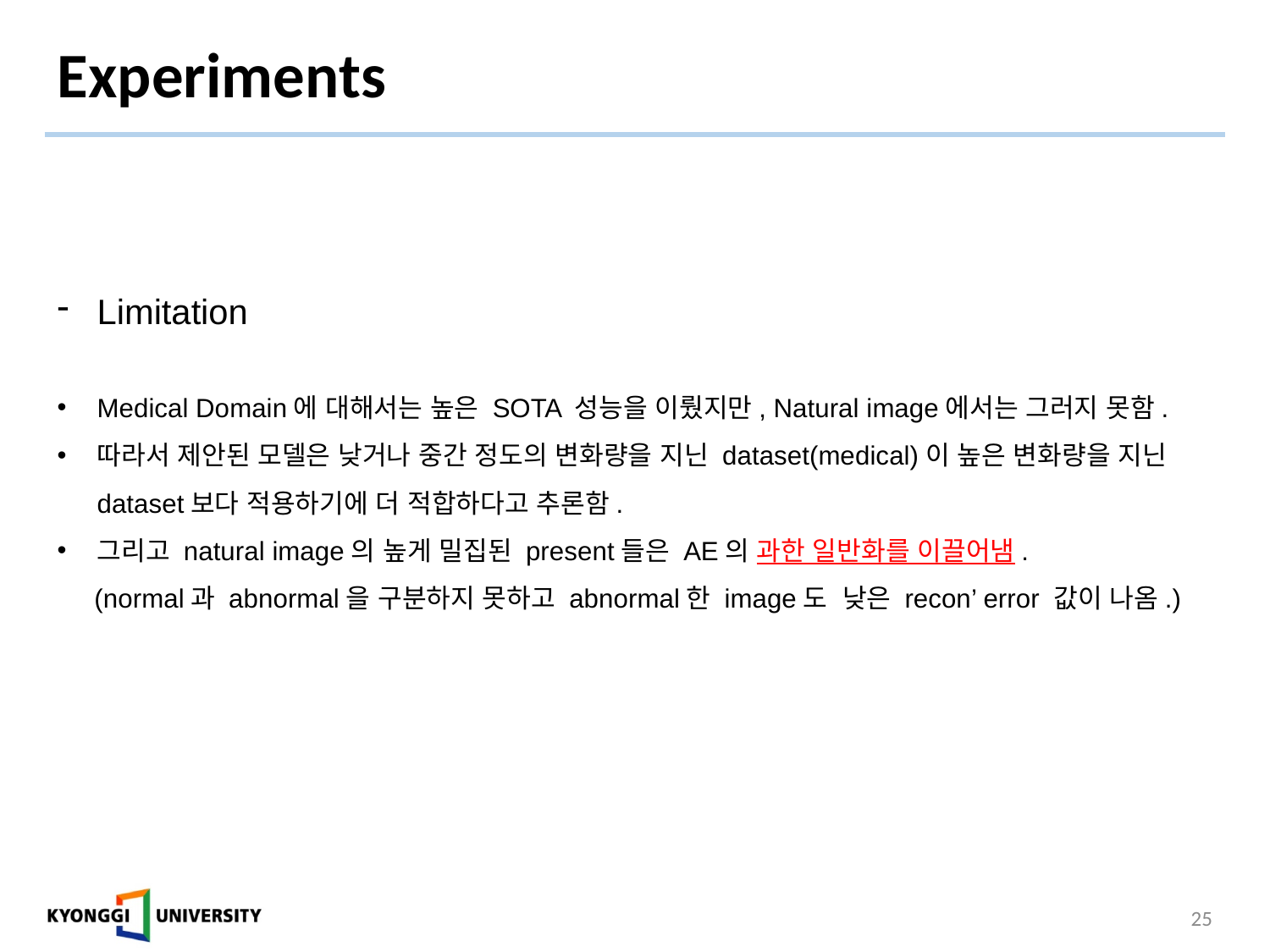

# Experiments
Limitation
Medical Domain에 대해서는 높은 SOTA 성능을 이뤘지만, Natural image에서는 그러지 못함.
따라서 제안된 모델은 낮거나 중간 정도의 변화량을 지닌 dataset(medical)이 높은 변화량을 지닌 dataset보다 적용하기에 더 적합하다고 추론함.
그리고 natural image의 높게 밀집된 present들은 AE의 과한 일반화를 이끌어냄.
     (normal과 abnormal을 구분하지 못하고 abnormal한 image도  낮은 recon’ error 값이 나옴.)

25